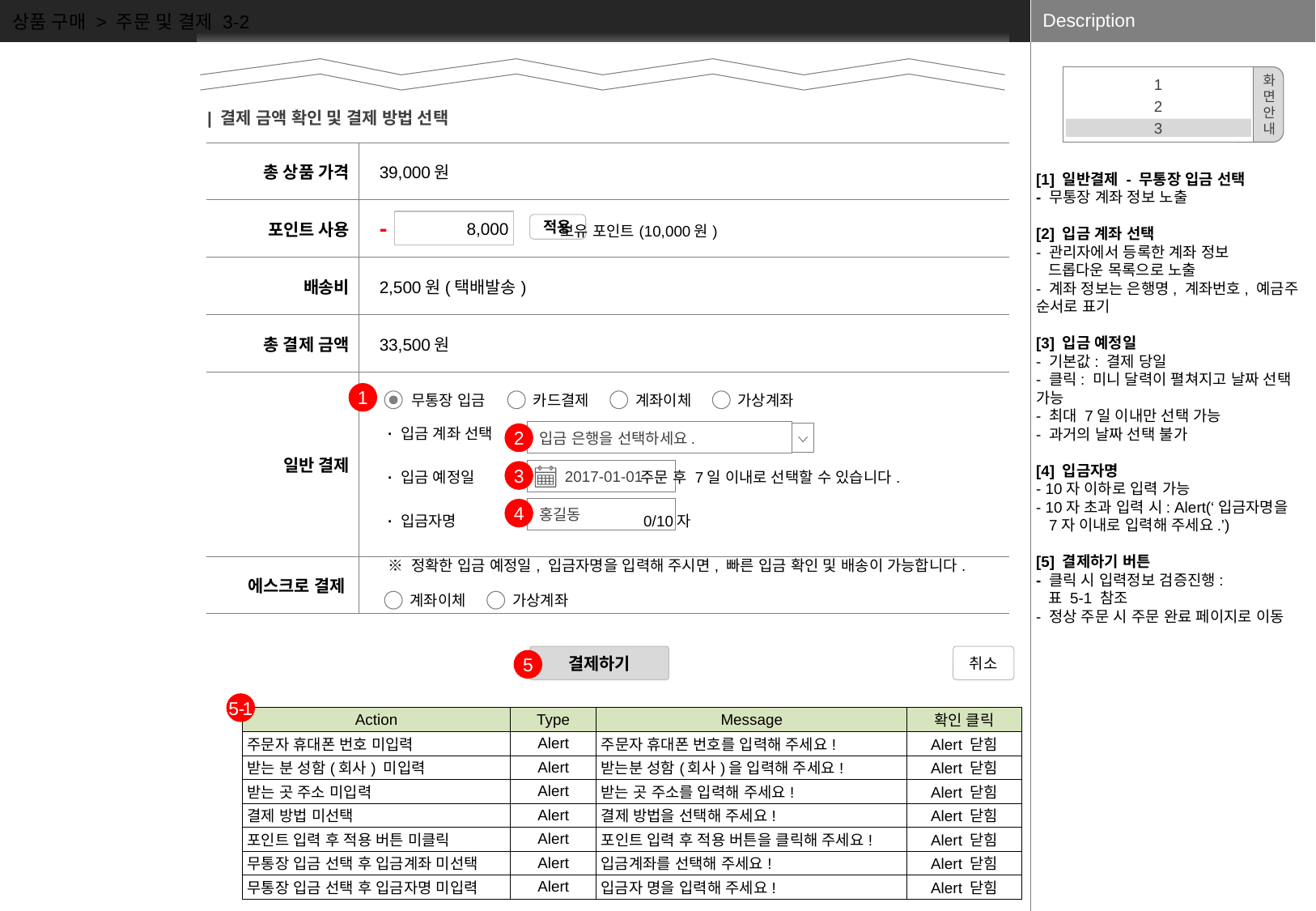

상품 구매 > 주문 및 결제 3-2

[1] 일반결제 - 무통장 입금 선택
- 무통장 계좌 정보 노출

[2] 입금 계좌 선택
- 관리자에서 등록한 계좌 정보
  드롭다운 목록으로 노출
- 계좌 정보는 은행명, 계좌번호, 예금주 순서로 표기

[3] 입금 예정일
- 기본값: 결제 당일
- 클릭: 미니 달력이 펼쳐지고 날짜 선택 가능
- 최대 7일 이내만 선택 가능
- 과거의 날짜 선택 불가

[4] 입금자명
- 10자 이하로 입력 가능
- 10자 초과 입력 시: Alert(‘입금자명을
   7자 이내로 입력해 주세요.’)

[5] 결제하기 버튼
- 클릭 시 입력정보 검증진행:
  표 5-1 참조
- 정상 주문 시 주문 완료 페이지로 이동
1
2
3
화
면
안
내

| 결제 금액 확인 및 결제 방법 선택
| 총 상품 가격 | 39,000원 |
| --- | --- |
| 포인트 사용 | - 보유 포인트(10,000원) |
| 배송비 | 2,500원(택배발송) |
| 총 결제 금액 | 33,500원 |
| 일반 결제 | · 입금 계좌 선택 · 입금 예정일 주문 후 7일 이내로 선택할 수 있습니다. · 입금자명 0/10자 ※ 정확한 입금 예정일, 입금자명을 입력해 주시면, 빠른 입금 확인 및 배송이 가능합니다. |
| 에스크로 결제 |  |
8,000
적용
1
무통장 입금

카드결제

계좌이체

가상계좌

입금 은행을 선택하세요.

2
3
      2017-01-01

4
홍길동
계좌이체

가상계좌

결제하기
취소
5
5-1
| Action | Type | Message | 확인 클릭 |
| --- | --- | --- | --- |
| 주문자 휴대폰 번호 미입력 | Alert | 주문자 휴대폰 번호를 입력해 주세요! | Alert 닫힘 |
| 받는 분 성함(회사) 미입력 | Alert | 받는분 성함(회사)을 입력해 주세요! | Alert 닫힘 |
| 받는 곳 주소 미입력 | Alert | 받는 곳 주소를 입력해 주세요! | Alert 닫힘 |
| 결제 방법 미선택 | Alert | 결제 방법을 선택해 주세요! | Alert 닫힘 |
| 포인트 입력 후 적용 버튼 미클릭 | Alert | 포인트 입력 후 적용 버튼을 클릭해 주세요! | Alert 닫힘 |
| 무통장 입금 선택 후 입금계좌 미선택 | Alert | 입금계좌를 선택해 주세요! | Alert 닫힘 |
| 무통장 입금 선택 후 입금자명 미입력 | Alert | 입금자 명을 입력해 주세요! | Alert 닫힘 |